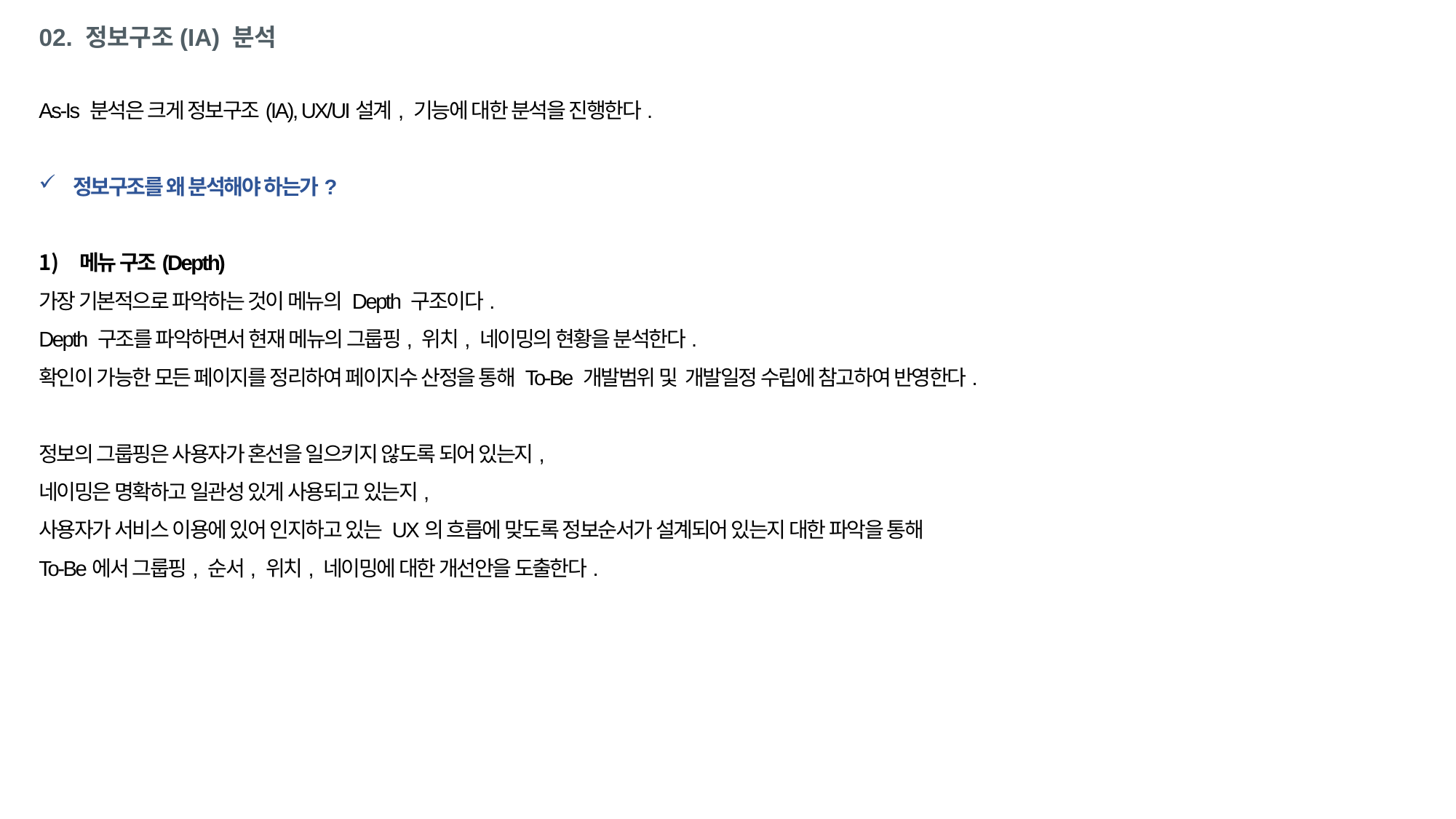

# 02. 정보구조(IA) 분석
As-Is 분석은 크게 정보구조(IA), UX/UI설계, 기능에 대한 분석을 진행한다.

정보구조를 왜 분석해야 하는가?

메뉴 구조(Depth)
가장 기본적으로 파악하는 것이 메뉴의 Depth 구조이다.
Depth 구조를 파악하면서 현재 메뉴의 그룹핑, 위치, 네이밍의 현황을 분석한다.
확인이 가능한 모든 페이지를 정리하여 페이지수 산정을 통해 To-Be 개발범위 및  개발일정 수립에 참고하여 반영한다.

정보의 그룹핑은 사용자가 혼선을 일으키지 않도록 되어 있는지,
네이밍은 명확하고 일관성 있게 사용되고 있는지,
사용자가 서비스 이용에 있어 인지하고 있는 UX의 흐릅에 맞도록 정보순서가 설계되어 있는지 대한 파악을 통해
To-Be에서 그룹핑, 순서, 위치, 네이밍에 대한 개선안을 도출한다.